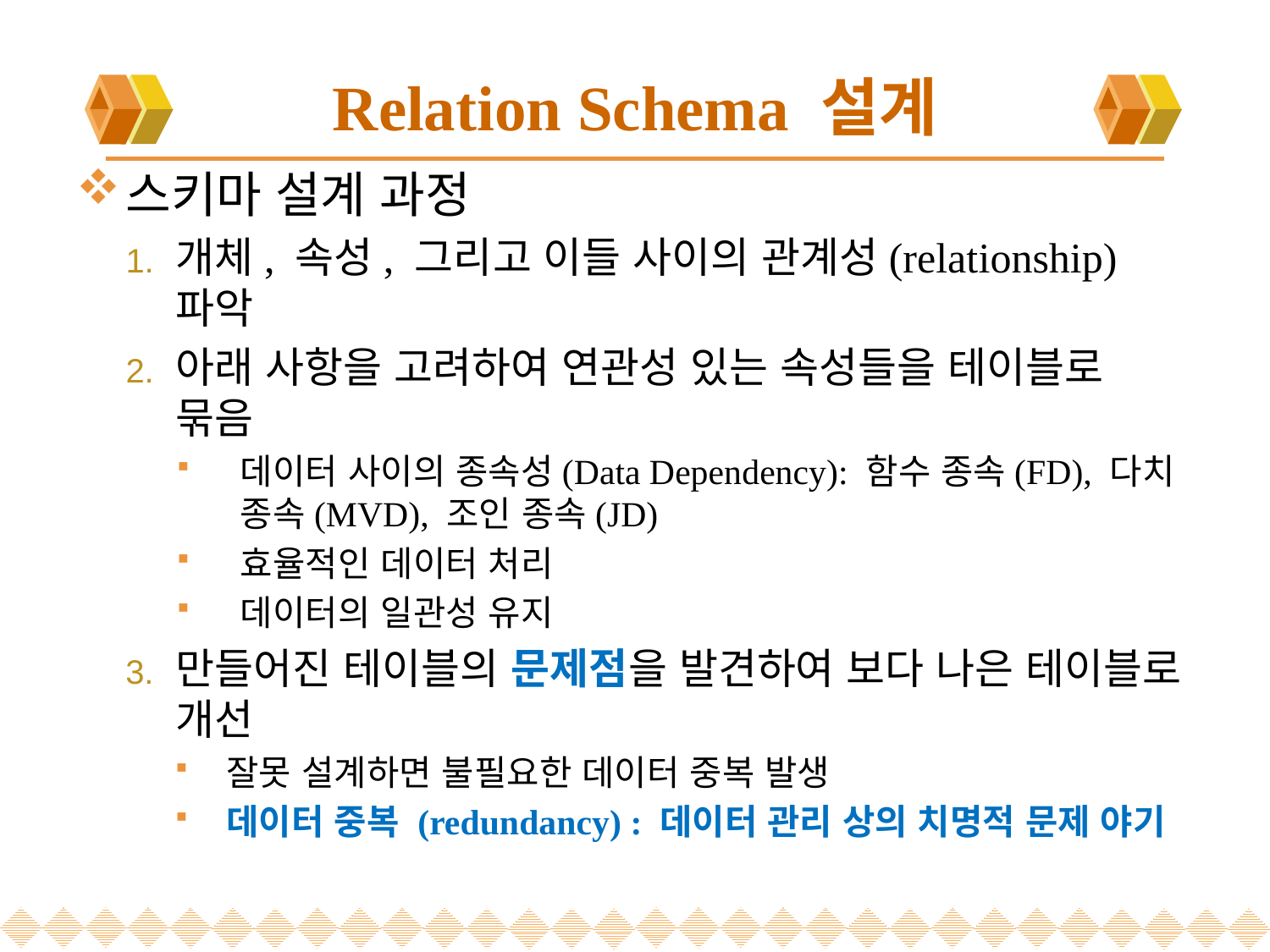

# Relation Schema 설계
스키마 설계 과정
개체, 속성, 그리고 이들 사이의 관계성(relationship) 파악
아래 사항을 고려하여 연관성 있는 속성들을 테이블로 묶음
데이터 사이의 종속성(Data Dependency): 함수 종속(FD), 다치 종속(MVD), 조인 종속(JD)
효율적인 데이터 처리
데이터의 일관성 유지
만들어진 테이블의 문제점을 발견하여 보다 나은 테이블로 개선
잘못 설계하면 불필요한 데이터 중복 발생
데이터 중복 (redundancy) : 데이터 관리 상의 치명적 문제 야기